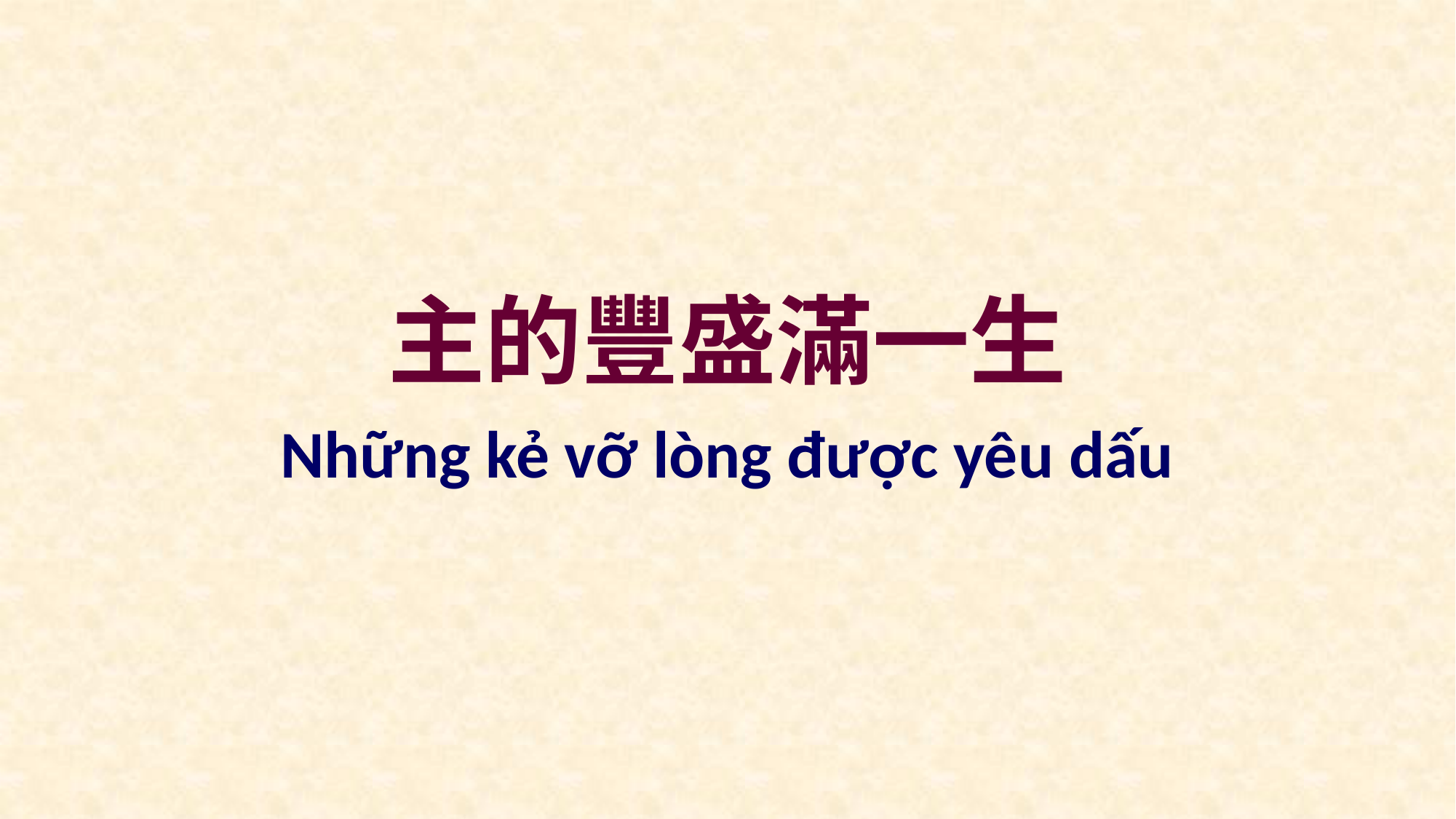

主的豐盛滿一生
Những kẻ vỡ lòng được yêu dấu